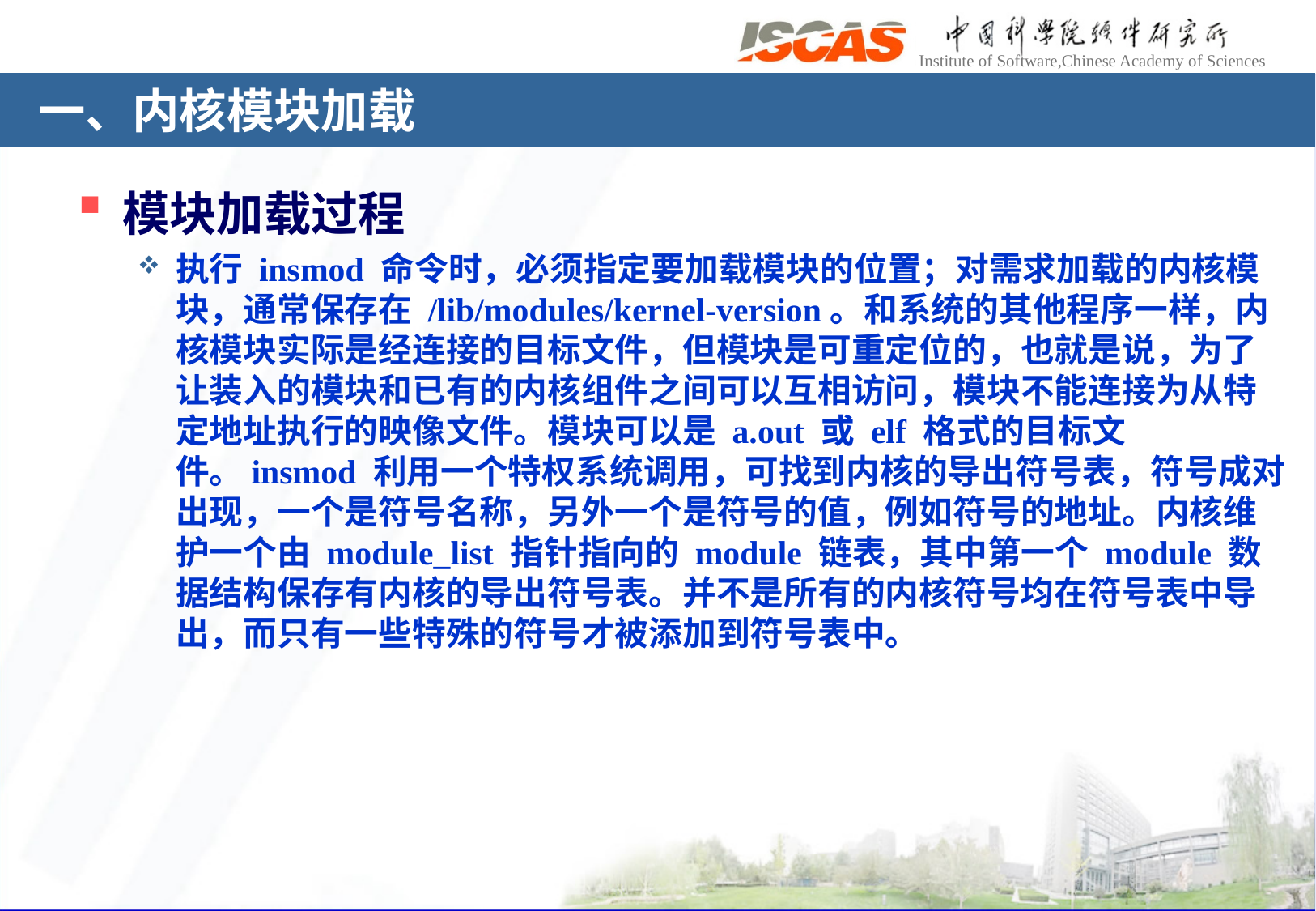

# 一、内核模块加载
模块加载过程
执行 insmod 命令时，必须指定要加载模块的位置；对需求加载的内核模块，通常保存在 /lib/modules/kernel-version。和系统的其他程序一样，内核模块实际是经连接的目标文件，但模块是可重定位的，也就是说，为了让装入的模块和已有的内核组件之间可以互相访问，模块不能连接为从特定地址执行的映像文件。模块可以是 a.out 或 elf 格式的目标文件。insmod 利用一个特权系统调用，可找到内核的导出符号表，符号成对出现，一个是符号名称，另外一个是符号的值，例如符号的地址。内核维护一个由 module_list 指针指向的 module 链表，其中第一个 module 数据结构保存有内核的导出符号表。并不是所有的内核符号均在符号表中导出，而只有一些特殊的符号才被添加到符号表中。